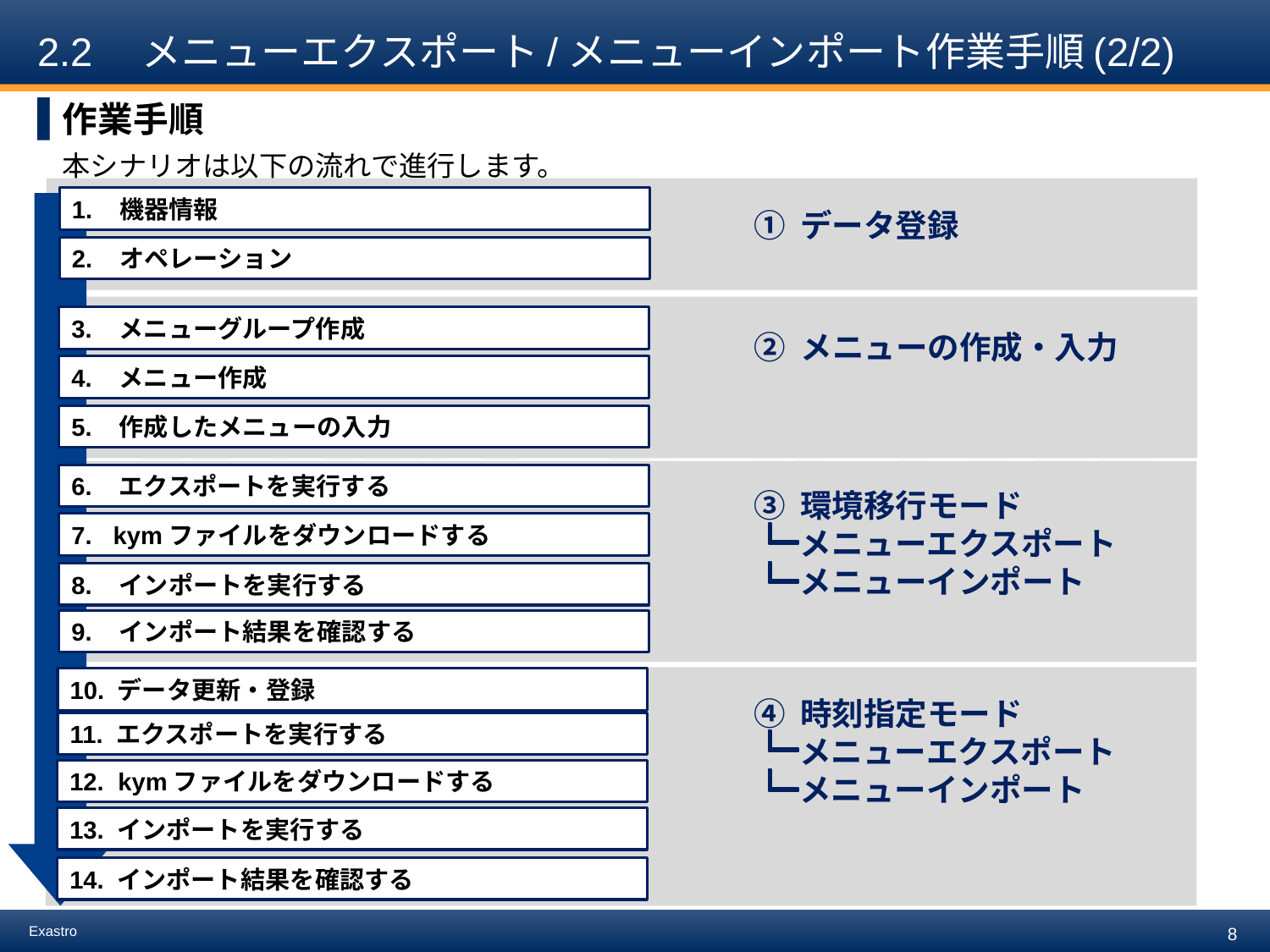

# 2.2　メニューエクスポート/メニューインポート作業手順(2/2)
作業手順
本シナリオは以下の流れで進行します。

1.   機器情報

① データ登録
2.   オペレーション

3.   メニューグループ作成
② メニューの作成・入力
4.   メニュー作成
5.   作成したメニューの入力

6.   エクスポートを実行する
7.   kymファイルをダウンロードする
③ 環境移行モード
　  メニューエクスポート
　  メニューインポート

8.   インポートを実行する
9.   インポート結果を確認する

10. データ更新・登録
11. エクスポートを実行する

④ 時刻指定モード
　  メニューエクスポート
　  メニューインポート

13. インポートを実行する
14. インポート結果を確認する
12.  kymファイルをダウンロードする